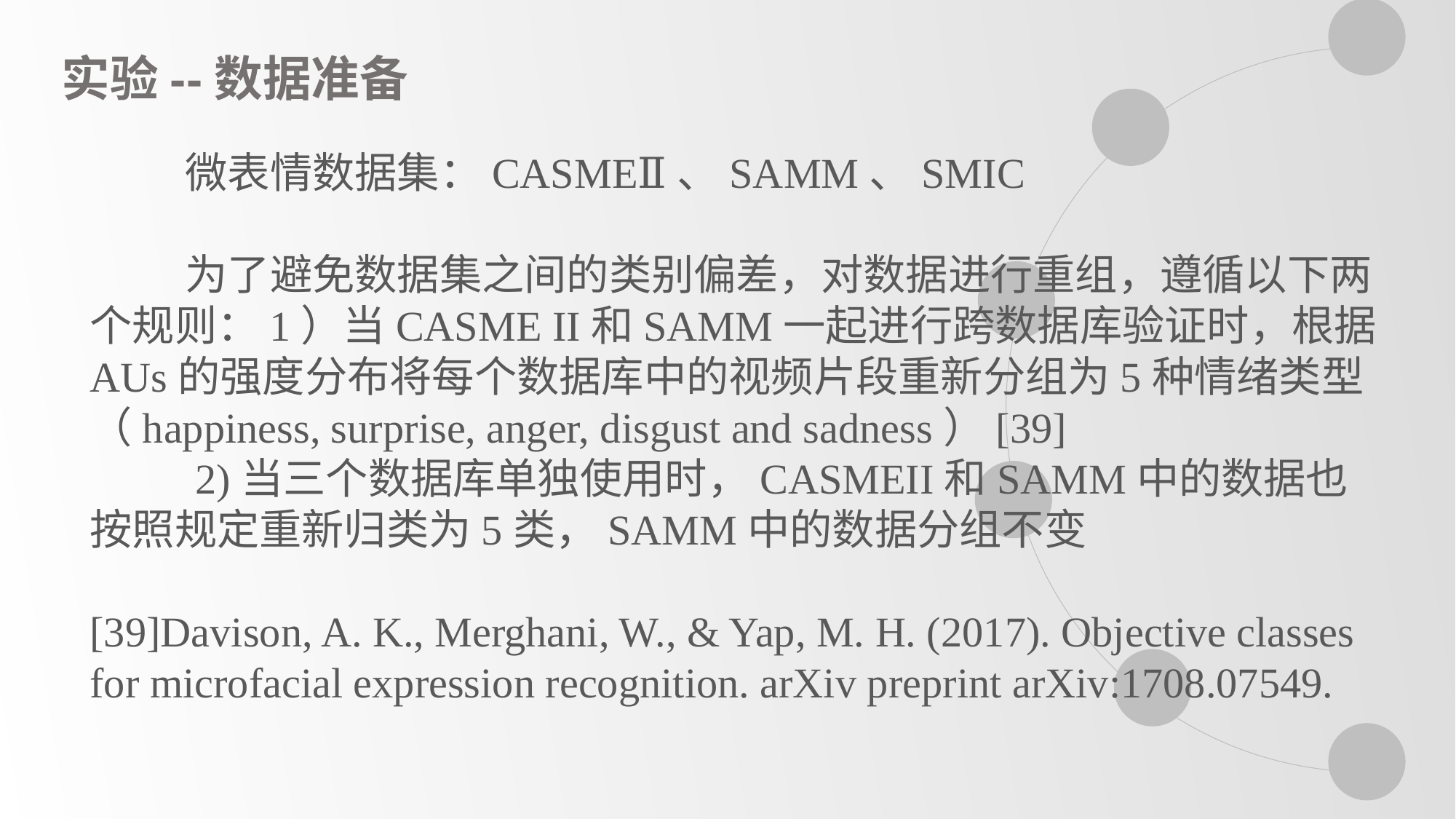

实验--数据准备
         微表情数据集：CASMEⅡ、SAMM、SMIC

         为了避免数据集之间的类别偏差，对数据进行重组，遵循以下两个规则：1）当CASME II和SAMM一起进行跨数据库验证时，根据AUs的强度分布将每个数据库中的视频片段重新分组为5种情绪类型（happiness, surprise, anger, disgust and sadness）[39]
          2)当三个数据库单独使用时，CASMEII和SAMM中的数据也按照规定重新归类为5类，SAMM中的数据分组不变

[39]Davison, A. K., Merghani, W., & Yap, M. H. (2017). Objective classes for microfacial expression recognition. arXiv preprint arXiv:1708.07549.